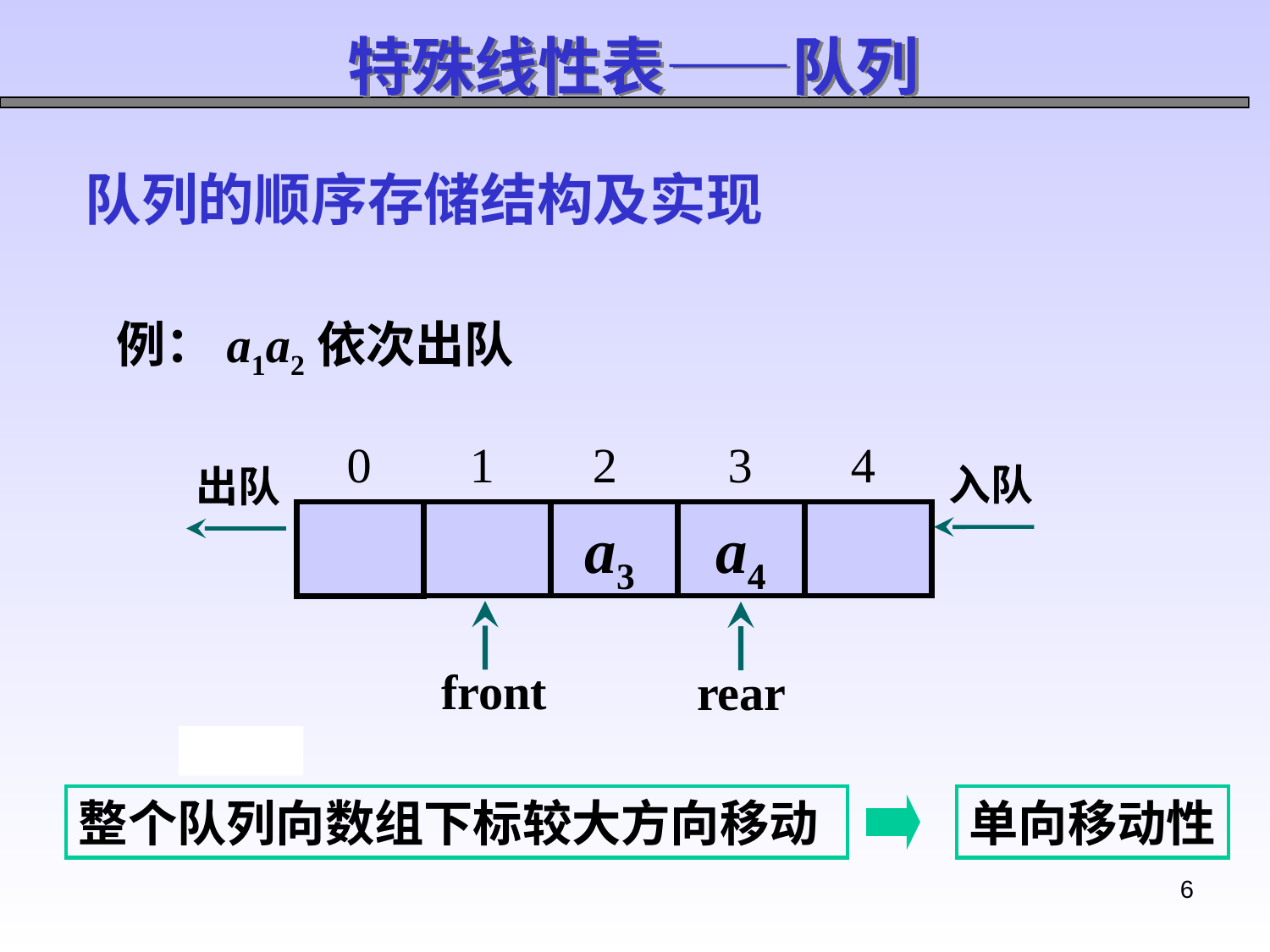

特殊线性表——队列
队列的顺序存储结构及实现
例：a1a2依次出队
0        1        2         3        4
入队
出队

a3
a4

front

rear

整个队列向数组下标较大方向移动
单向移动性

6